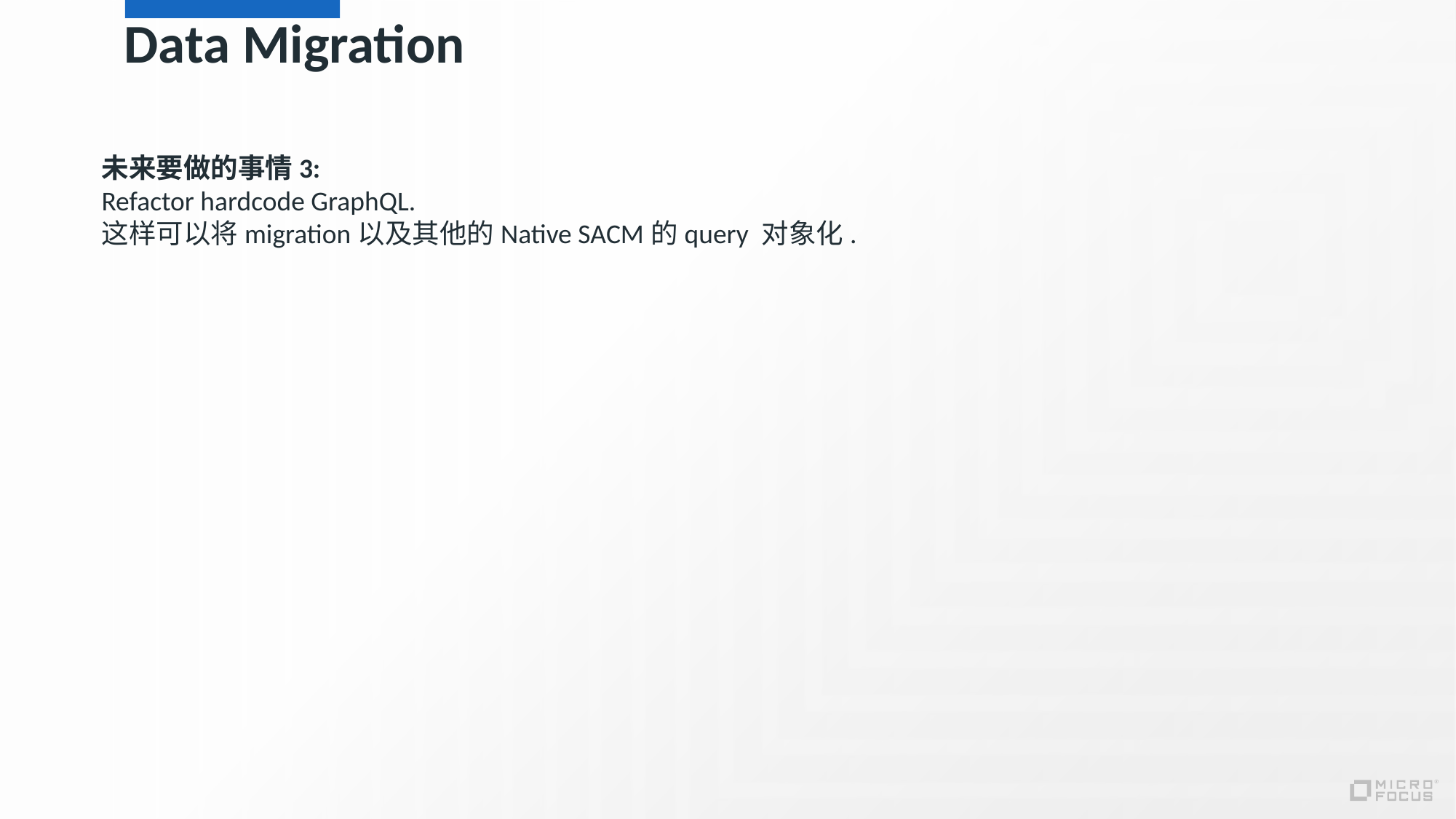

# Data Migration
未来要做的事情3:
Refactor hardcode GraphQL.
这样可以将migration以及其他的Native SACM的query 对象化.